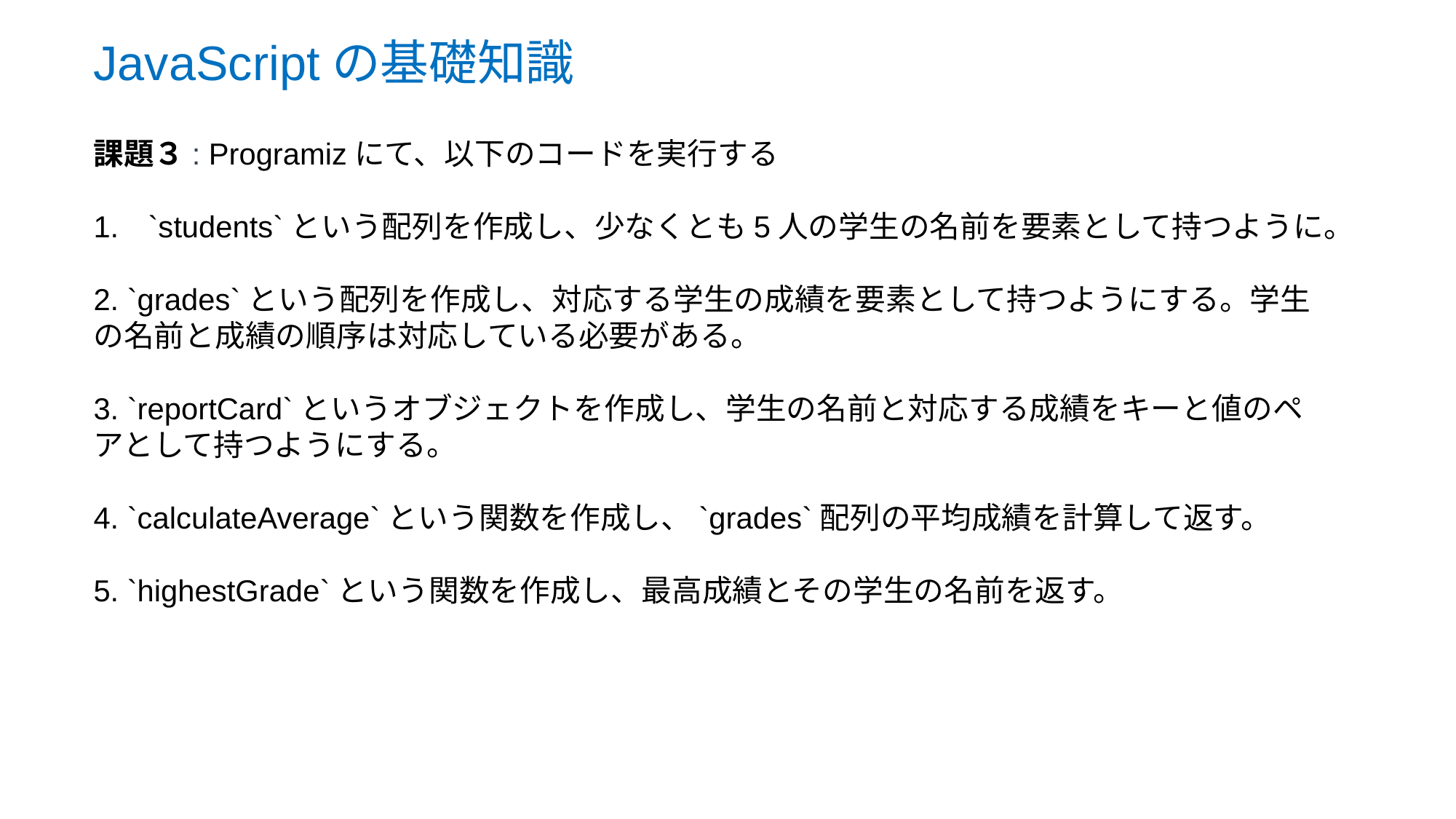

JavaScriptの基礎知識
課題３: Programizにて、以下のコードを実行する

`students`という配列を作成し、少なくとも5人の学生の名前を要素として持つように。

2. `grades`という配列を作成し、対応する学生の成績を要素として持つようにする。学生の名前と成績の順序は対応している必要がある。

3. `reportCard`というオブジェクトを作成し、学生の名前と対応する成績をキーと値のペアとして持つようにする。

4. `calculateAverage`という関数を作成し、`grades`配列の平均成績を計算して返す。

5. `highestGrade`という関数を作成し、最高成績とその学生の名前を返す。